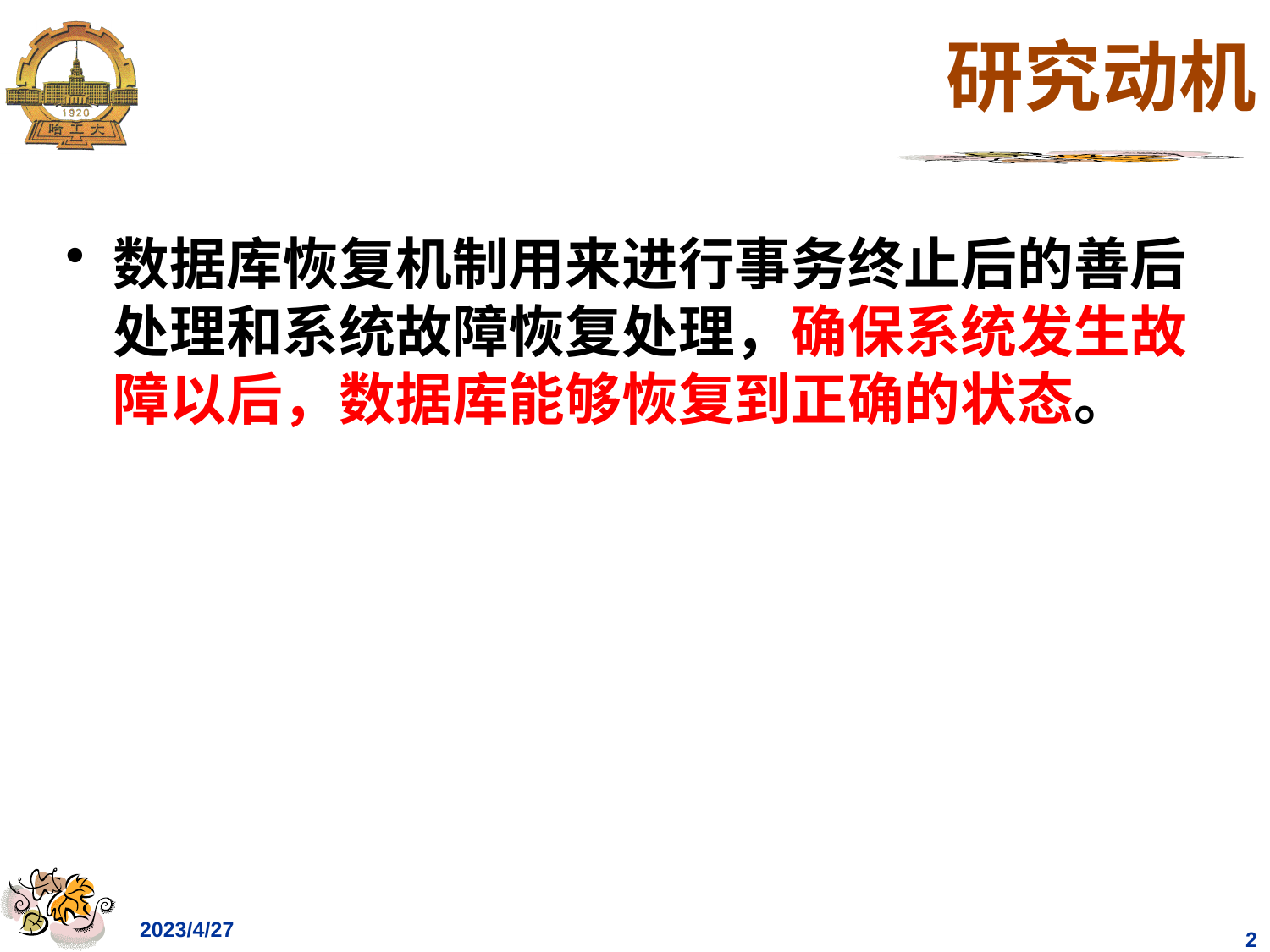

# 研究动机
数据库恢复机制用来进行事务终止后的善后处理和系统故障恢复处理，确保系统发生故障以后，数据库能够恢复到正确的状态。
2023/4/27

2